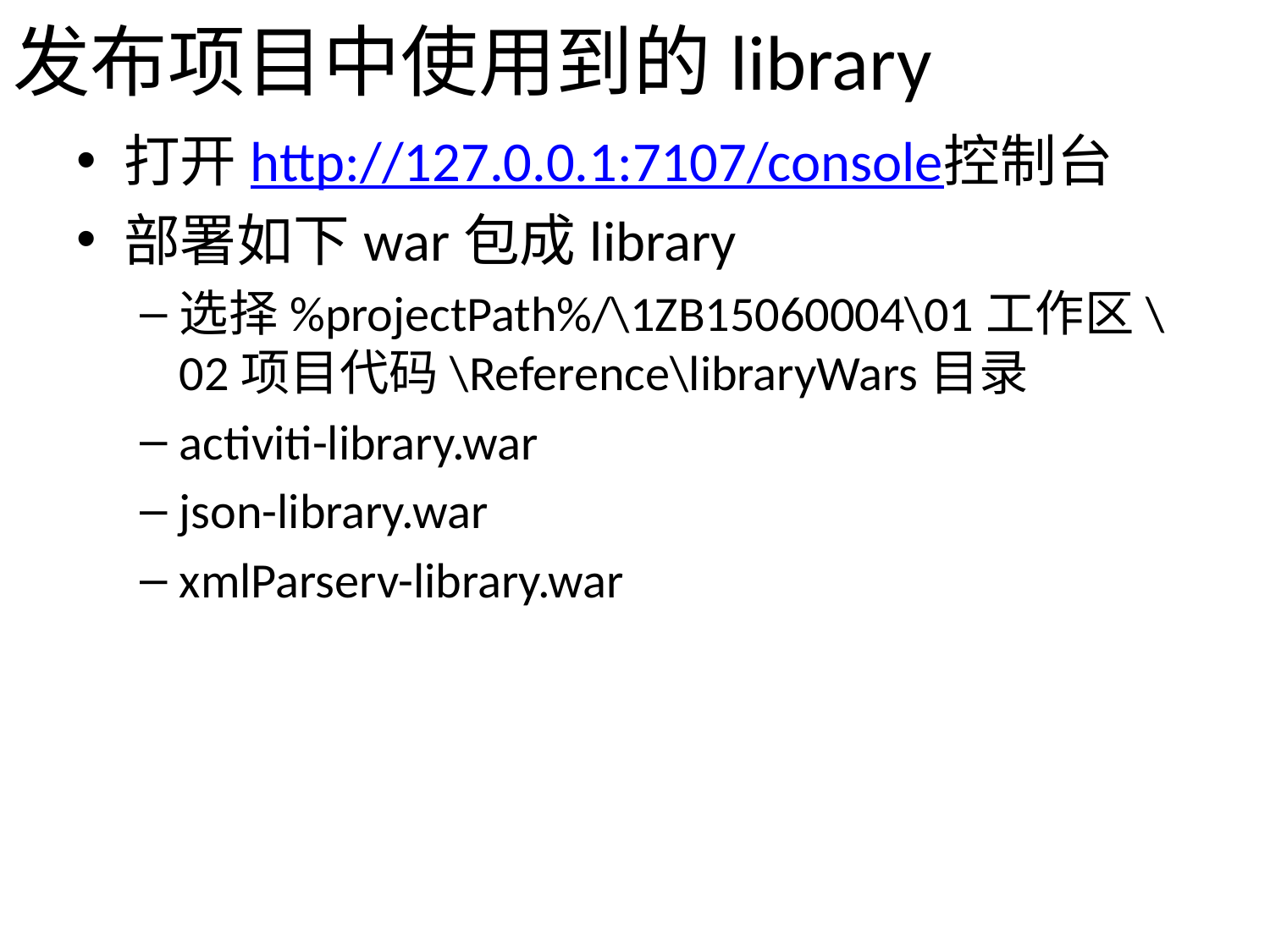

# 发布项目中使用到的library
打开http://127.0.0.1:7107/console控制台
部署如下war包成library
选择%projectPath%/\1ZB15060004\01工作区\02项目代码\Reference\libraryWars目录
activiti-library.war
json-library.war
xmlParserv-library.war